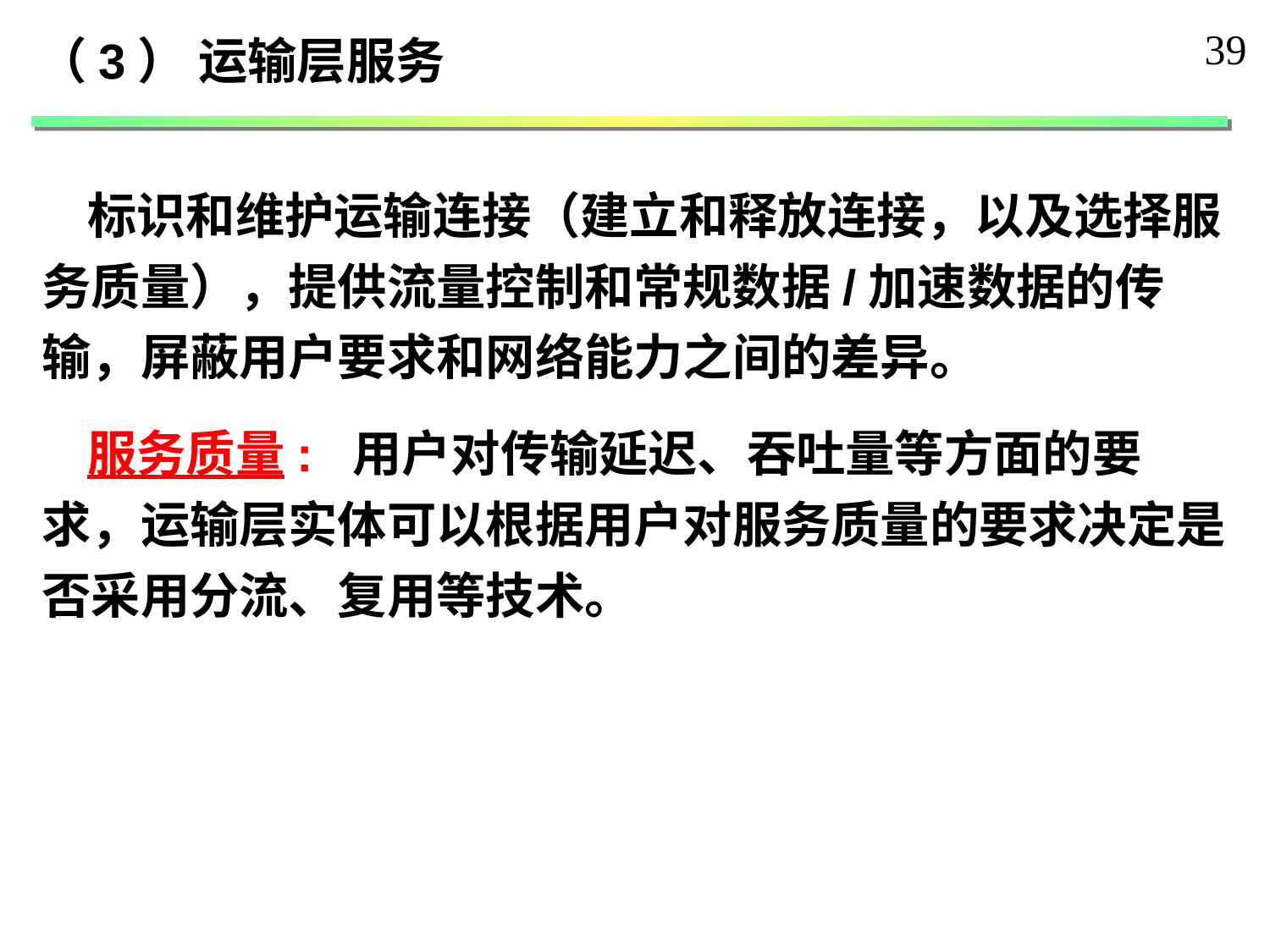

39
（3） 运输层服务

   标识和维护运输连接（建立和释放连接，以及选择服务质量），提供流量控制和常规数据/加速数据的传输，屏蔽用户要求和网络能力之间的差异。
   服务质量:  用户对传输延迟、吞吐量等方面的要求，运输层实体可以根据用户对服务质量的要求决定是否采用分流、复用等技术。